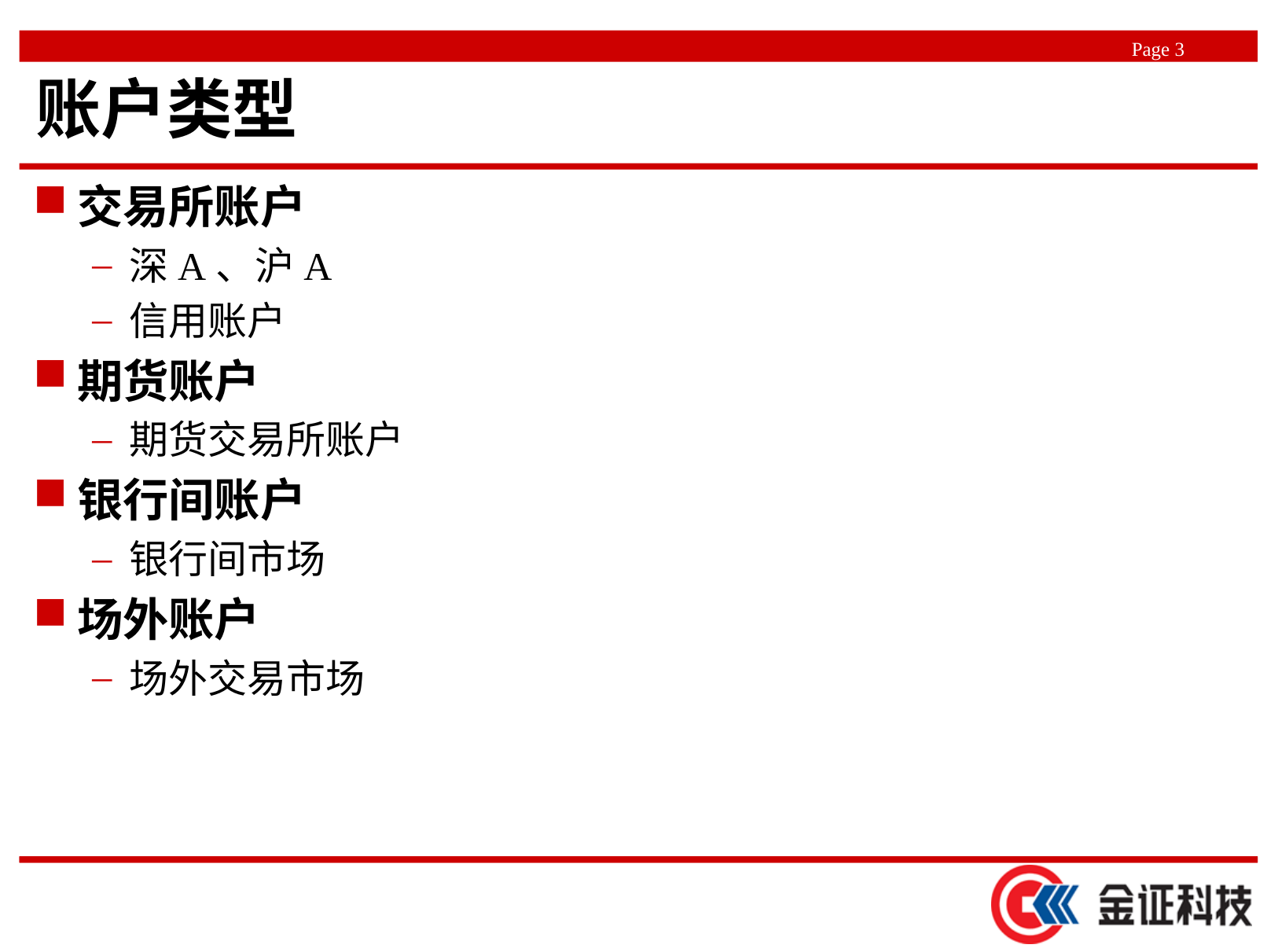

# 账户类型
交易所账户
深A、沪A
信用账户
期货账户
期货交易所账户
银行间账户
银行间市场
场外账户
场外交易市场